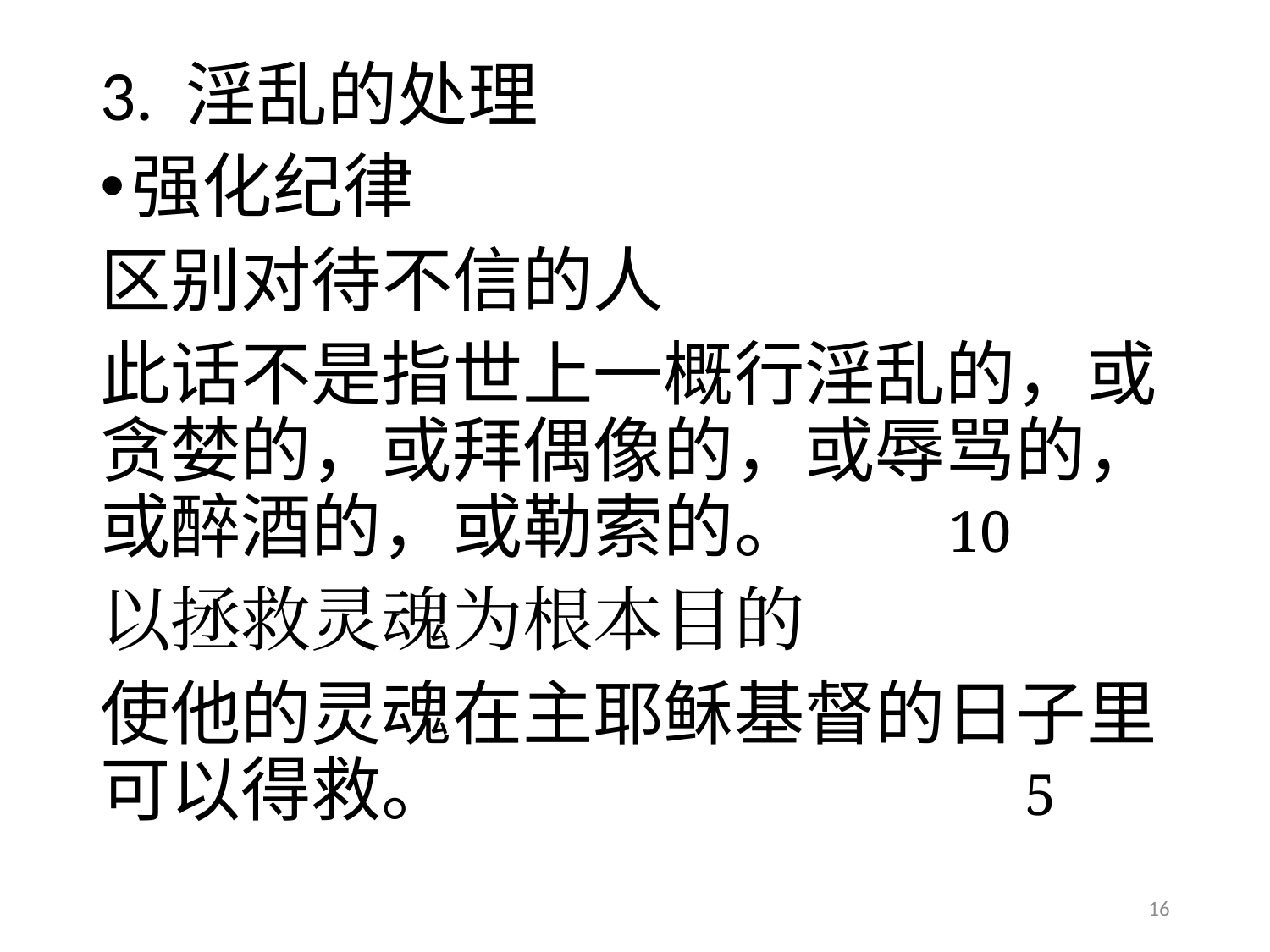

# 3. 淫乱的处理
强化纪律
区别对待不信的人
此话不是指世上一概行淫乱的，或贪婪的，或拜偶像的，或辱骂的，或醉酒的，或勒索的。        10
以拯救灵魂为根本目的
使他的灵魂在主耶稣基督的日子里可以得救。                                   5
16